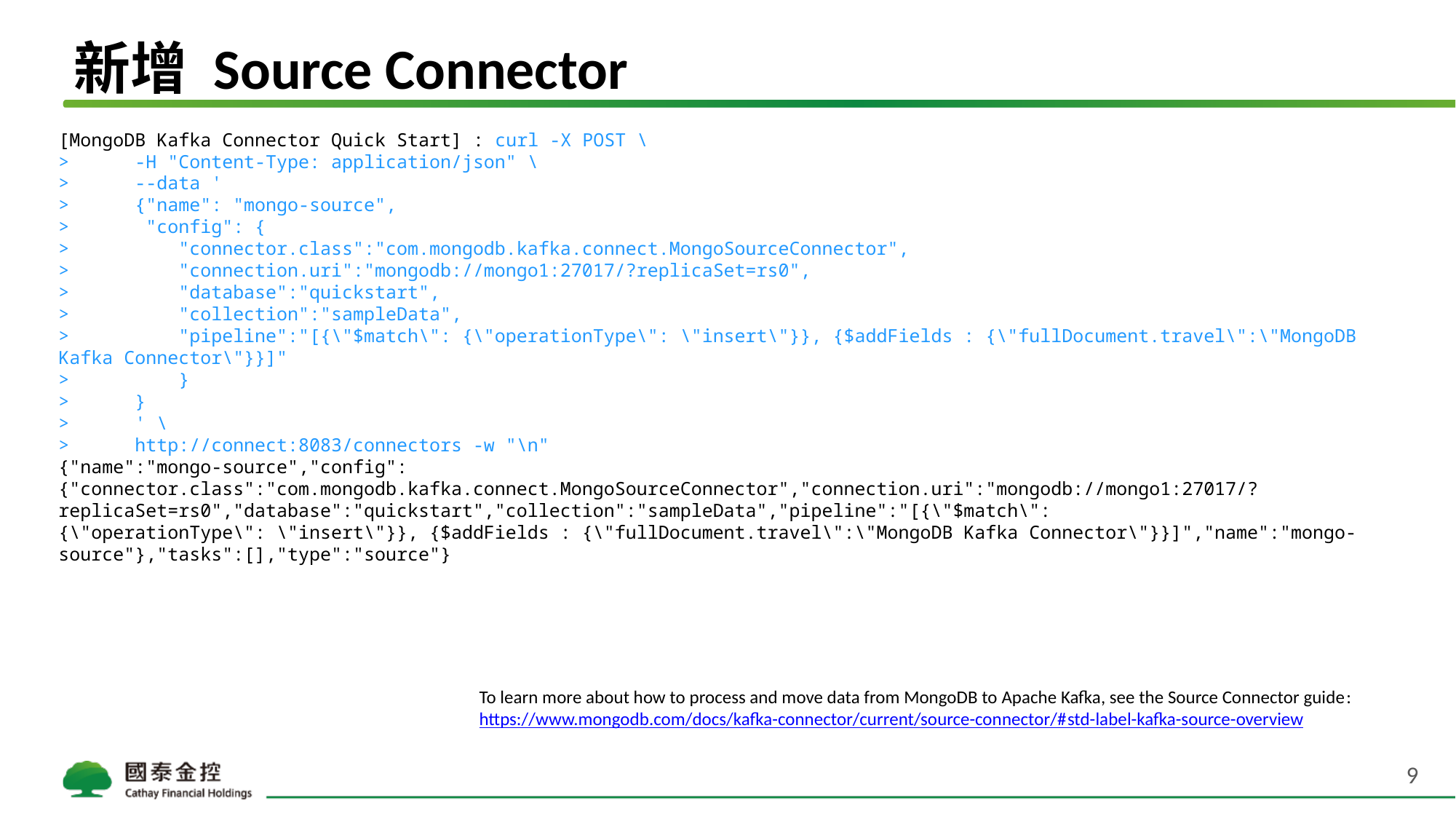

# 新增 Source Connector
[MongoDB Kafka Connector Quick Start] : curl -X POST \
>      -H "Content-Type: application/json" \
>      --data '
>      {"name": "mongo-source",
>       "config": {
>          "connector.class":"com.mongodb.kafka.connect.MongoSourceConnector",
>          "connection.uri":"mongodb://mongo1:27017/?replicaSet=rs0",
>          "database":"quickstart",
>          "collection":"sampleData",
>          "pipeline":"[{\"$match\": {\"operationType\": \"insert\"}}, {$addFields : {\"fullDocument.travel\":\"MongoDB Kafka Connector\"}}]"
>          }
>      }
>      ' \
>      http://connect:8083/connectors -w "\n"
{"name":"mongo-source","config":{"connector.class":"com.mongodb.kafka.connect.MongoSourceConnector","connection.uri":"mongodb://mongo1:27017/?replicaSet=rs0","database":"quickstart","collection":"sampleData","pipeline":"[{\"$match\": {\"operationType\": \"insert\"}}, {$addFields : {\"fullDocument.travel\":\"MongoDB Kafka Connector\"}}]","name":"mongo-source"},"tasks":[],"type":"source"}
To learn more about how to process and move data from MongoDB to Apache Kafka, see the Source Connector guide:
https://www.mongodb.com/docs/kafka-connector/current/source-connector/#std-label-kafka-source-overview